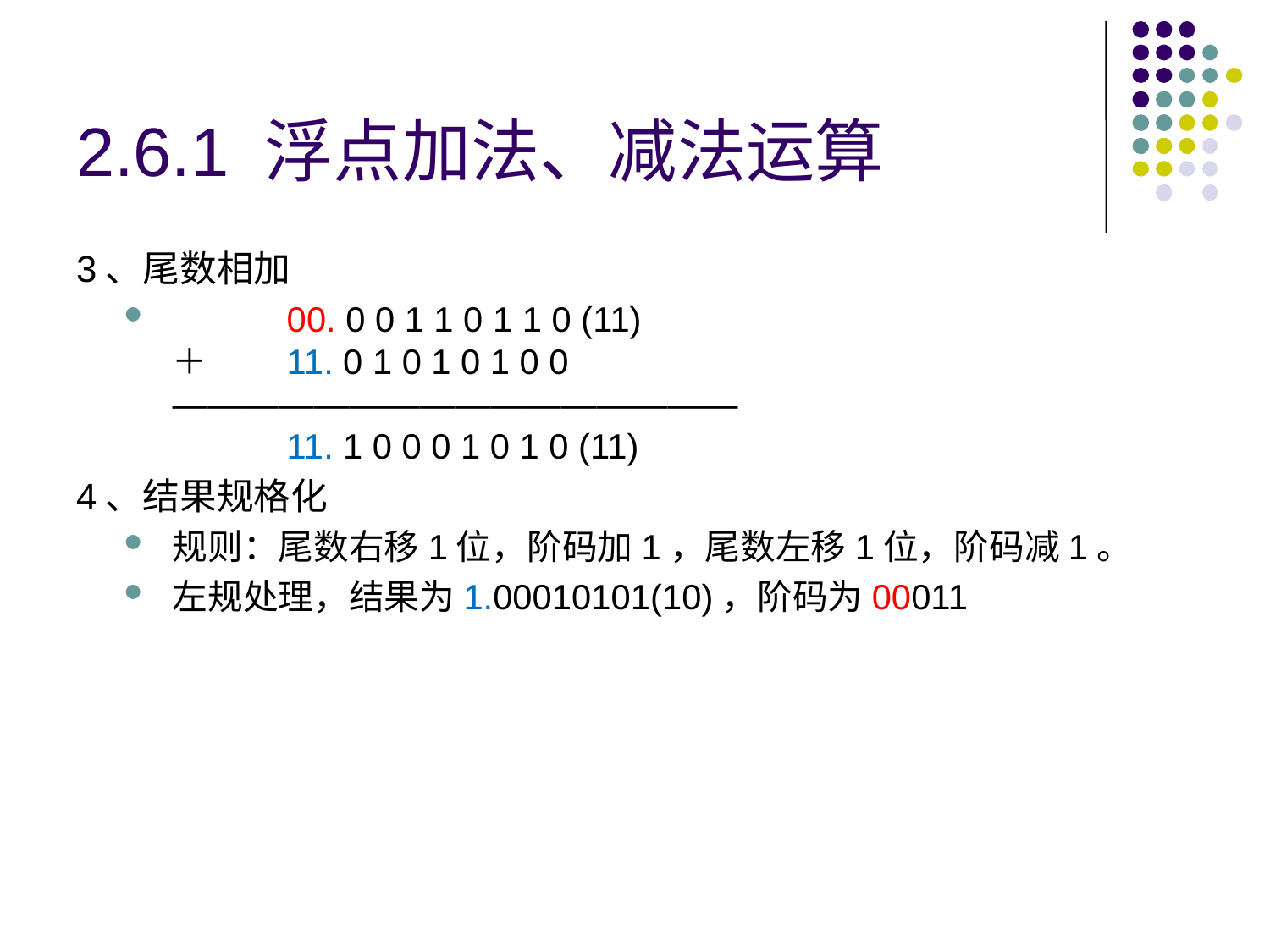

# 2.6.1 浮点加法、减法运算
3、尾数相加
　　　00. 0 0 1 1 0 1 1 0 (11)
＋　　11. 0 1 0 1 0 1 0 0
————————————————
　　　11. 1 0 0 0 1 0 1 0 (11)
4、结果规格化
规则：尾数右移1位，阶码加1，尾数左移1位，阶码减1。
左规处理，结果为1.00010101(10)，阶码为00011
190